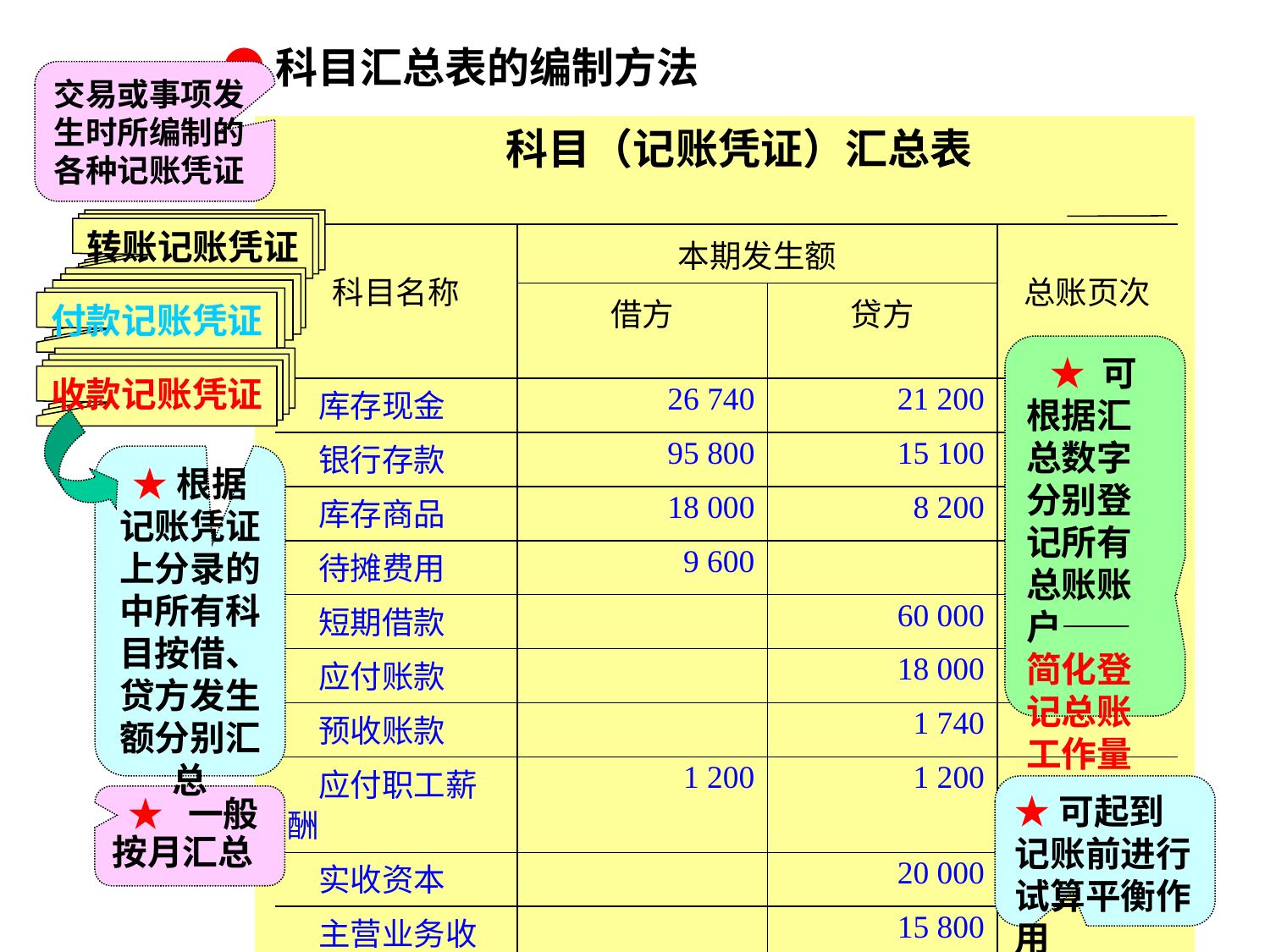

●科目汇总表的编制方法
交易或事项发生时所编制的各种记账凭证
收款凭证
收款凭证
转账记账凭证
付款凭证
转账凭证
转账凭证
转账凭证
付款记账凭证
转账凭证
转账凭证
转账凭证
收款记账凭证
                        科目（记账凭证）汇总表
                                             200×年1月                  编号 科汇1

| 科目名称 | 本期发生额 |  | 总账页次 |
| --- | --- | --- | --- |
|  | 借方 | 贷方 |  |
| 库存现金 | 26 740 | 21 200 |  |
| 银行存款 | 95 800 | 15 100 |  |
| 库存商品 | 18 000 | 8 200 |  |
| 待摊费用 | 9 600 |  |  |
| 短期借款 |  | 60 000 |  |
| 应付账款 |  | 18 000 |  |
| 预收账款 |  | 1 740 |  |
| 应付职工薪酬 | 1 200 | 1 200 |  |
| 实收资本 |  | 20 000 |  |
| 主营业务收入 |  | 15 800 |  |
| 主营业务成本 | 8 200 |  |  |
| 管理费用 | 1 700 |  |  |
| 合 计 | 161 240 | 161 240 |  |

   ★ 可根据汇总数字分别登记所有总账账户——简化登记总账工作量

★根据记账凭证上分录的中所有科目按借、贷方发生额分别汇总
  ★  一般按月汇总
★可起到记账前进行试算平衡作用